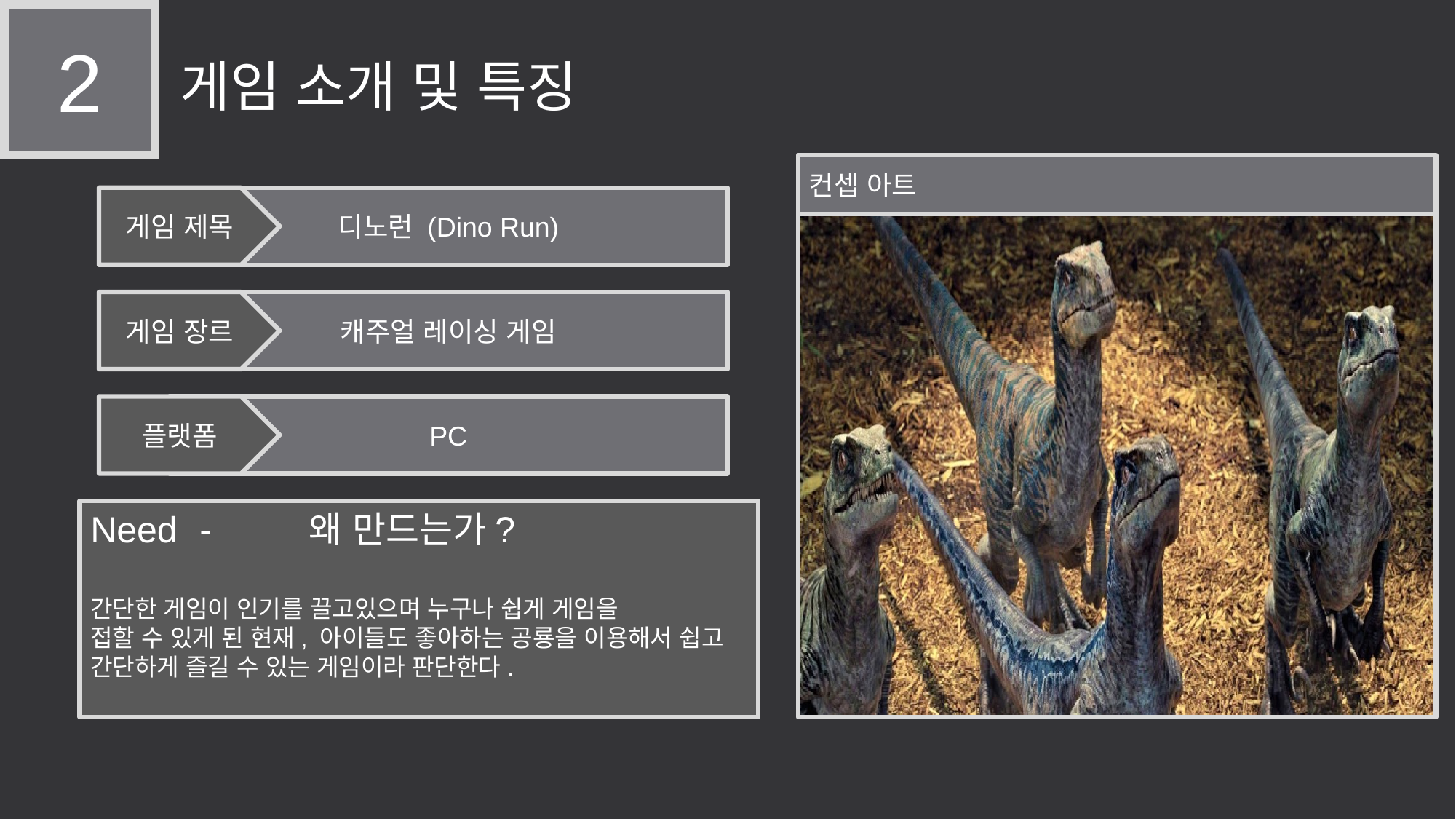

2
게임 소개 및 특징
컨셉 아트
게임 제목
디노런 (Dino Run)

게임 장르
캐주얼 레이싱 게임
플랫폼
PC
Need 	-	왜 만드는가?

간단한 게임이 인기를 끌고있으며 누구나 쉽게 게임을
접할 수 있게 된 현재, 아이들도 좋아하는 공룡을 이용해서 쉽고 간단하게 즐길 수 있는 게임이라 판단한다.